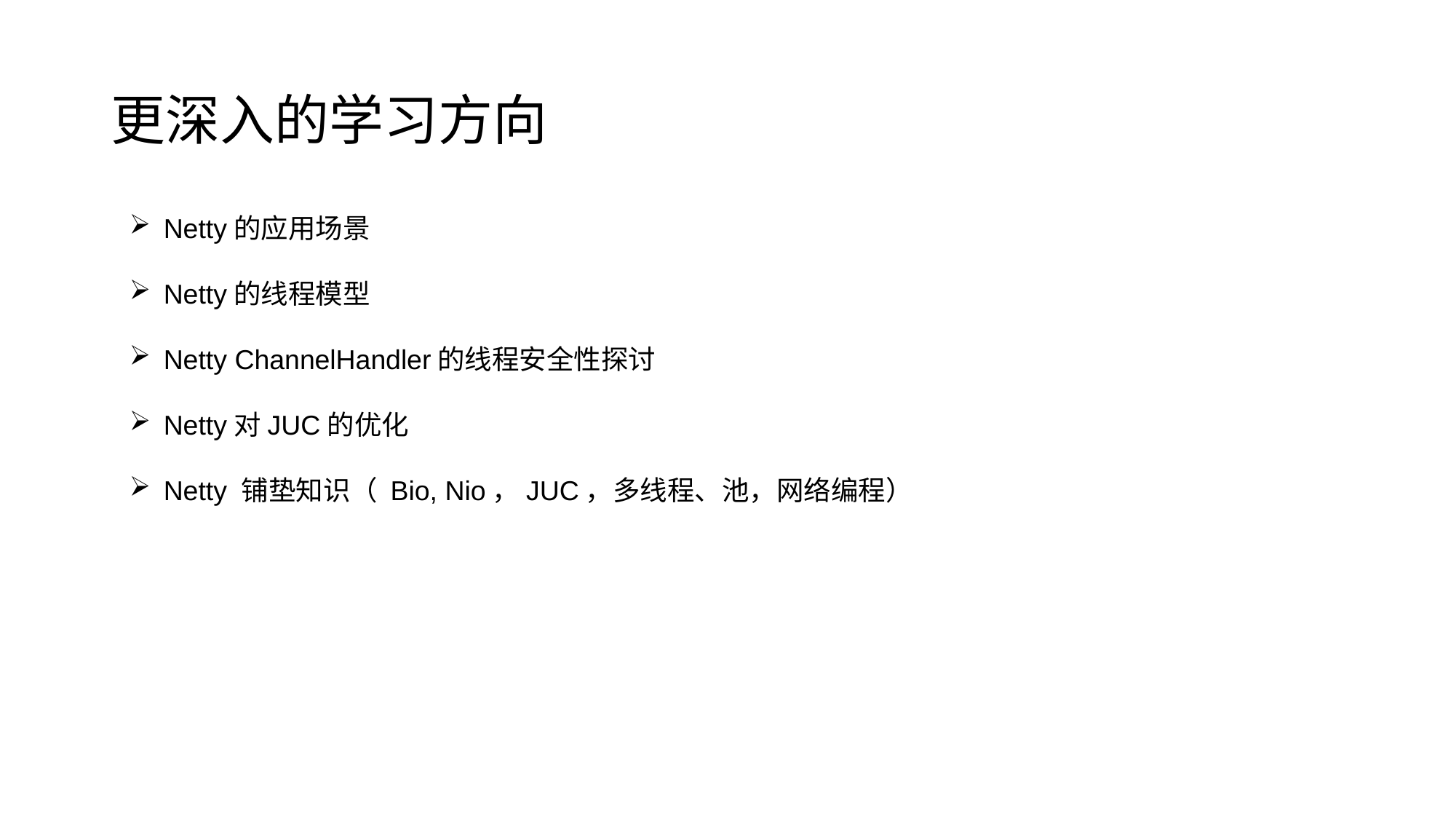

# 更深入的学习方向
Netty的应用场景

Netty的线程模型

Netty ChannelHandler的线程安全性探讨

Netty对JUC的优化

Netty 铺垫知识（ Bio, Nio，JUC，多线程、池，网络编程）